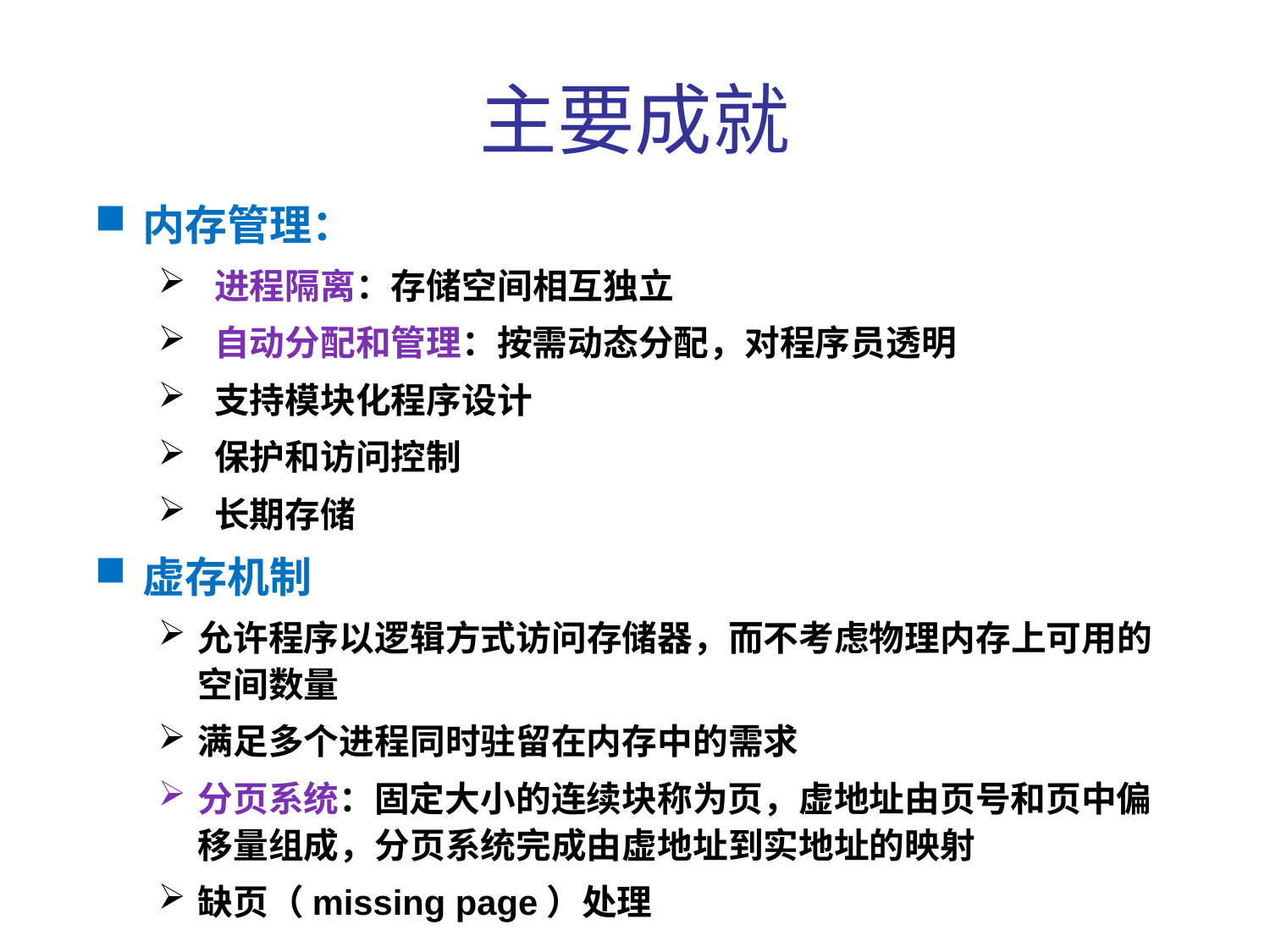

主要成就
内存管理：
 进程隔离：存储空间相互独立
 自动分配和管理：按需动态分配，对程序员透明
 支持模块化程序设计
 保护和访问控制
 长期存储
虚存机制
允许程序以逻辑方式访问存储器，而不考虑物理内存上可用的空间数量
满足多个进程同时驻留在内存中的需求
分页系统：固定大小的连续块称为页，虚地址由页号和页中偏移量组成，分页系统完成由虚地址到实地址的映射
缺页（missing page）处理